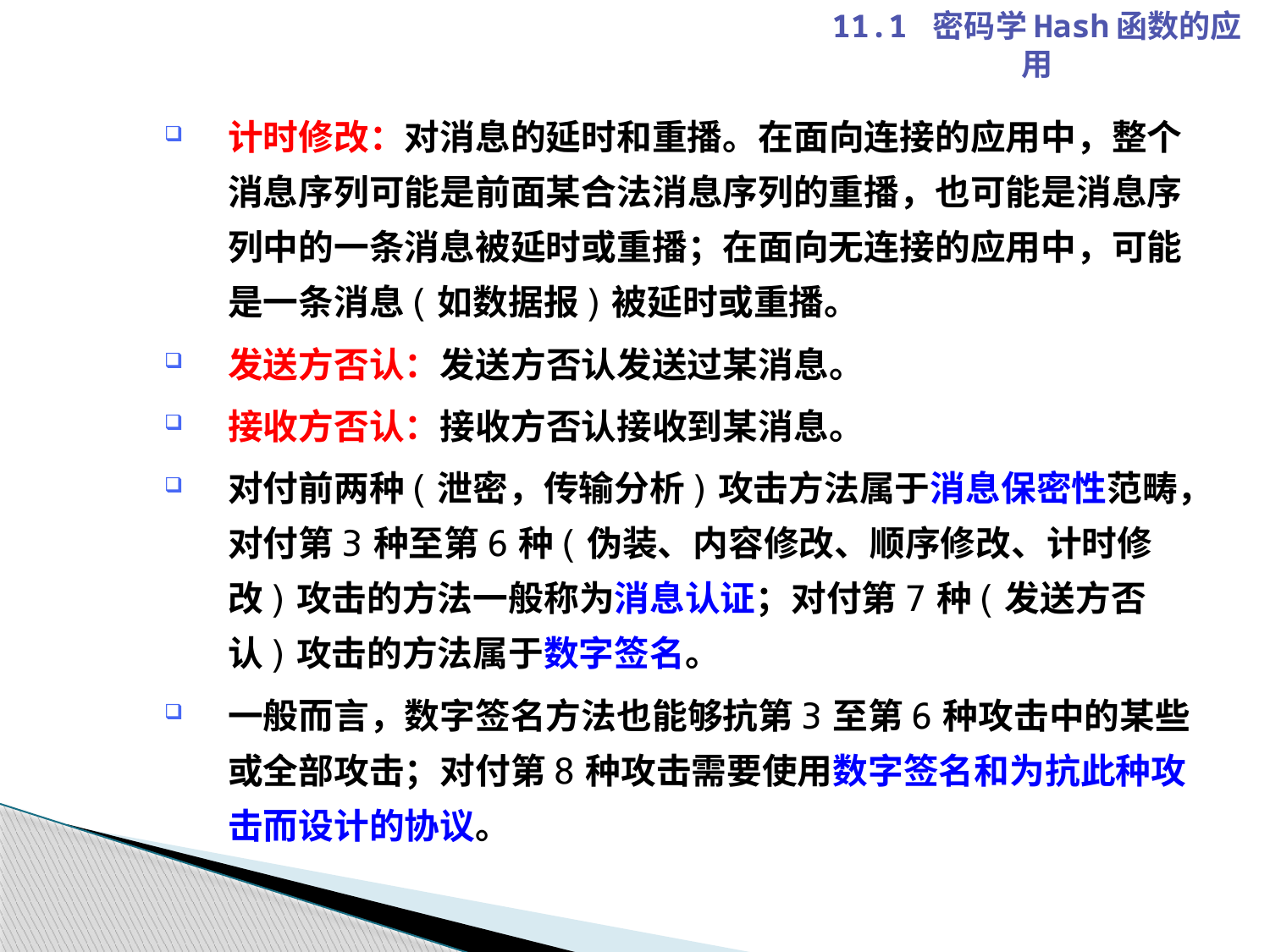

11.1 密码学Hash函数的应用
计时修改：对消息的延时和重播。在面向连接的应用中，整个消息序列可能是前面某合法消息序列的重播，也可能是消息序列中的一条消息被延时或重播；在面向无连接的应用中，可能是一条消息(如数据报)被延时或重播。
发送方否认：发送方否认发送过某消息。
接收方否认：接收方否认接收到某消息。
对付前两种(泄密，传输分析)攻击方法属于消息保密性范畴，对付第3种至第6种(伪装、内容修改、顺序修改、计时修改)攻击的方法一般称为消息认证；对付第7种(发送方否认)攻击的方法属于数字签名。
一般而言，数字签名方法也能够抗第3至第6种攻击中的某些或全部攻击；对付第8种攻击需要使用数字签名和为抗此种攻击而设计的协议。